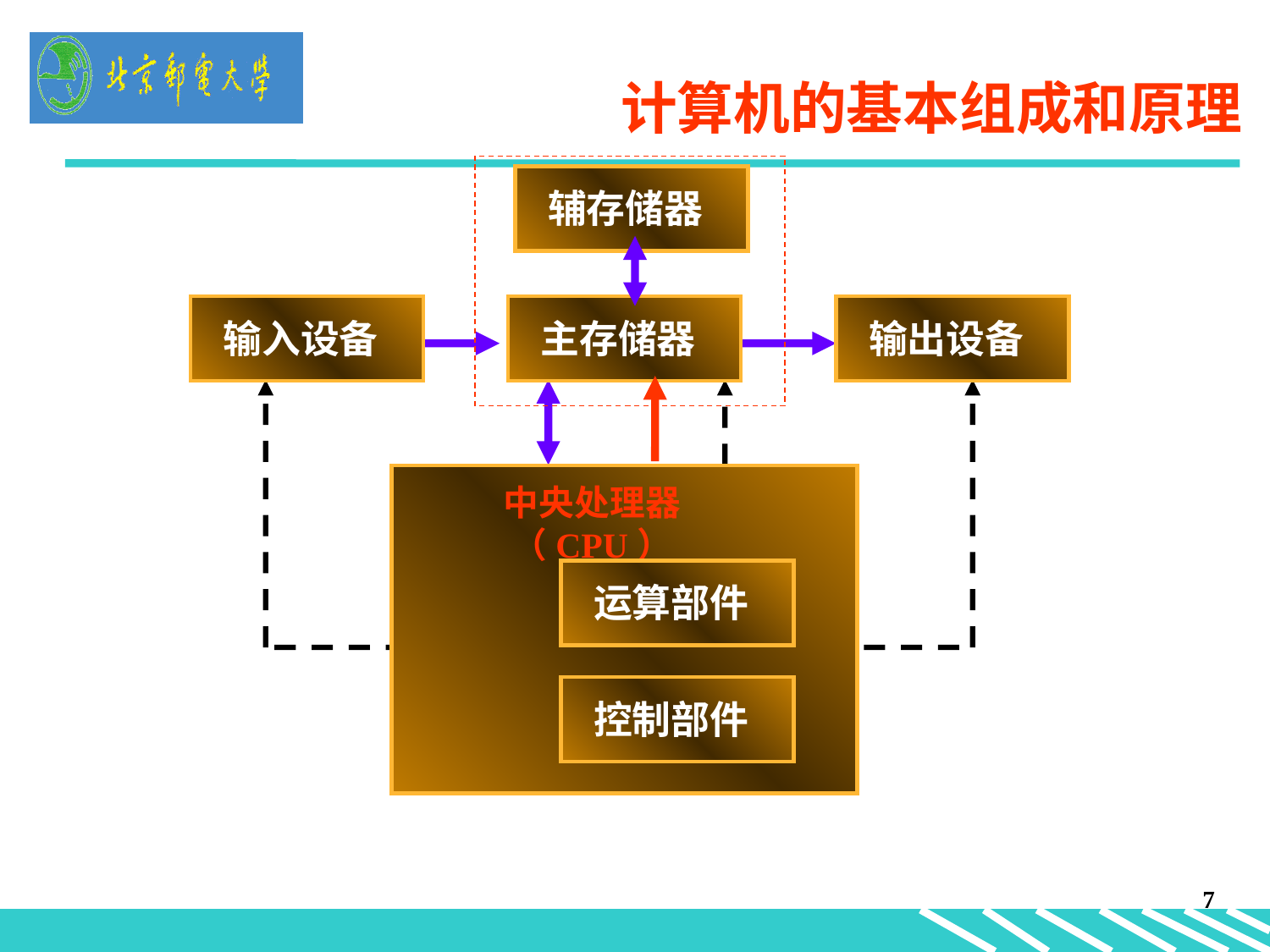

计算机的基本组成和原理

辅存储器

输入设备

主存储器

输出设备

中央处理器（CPU）

运算部件

控制部件
7